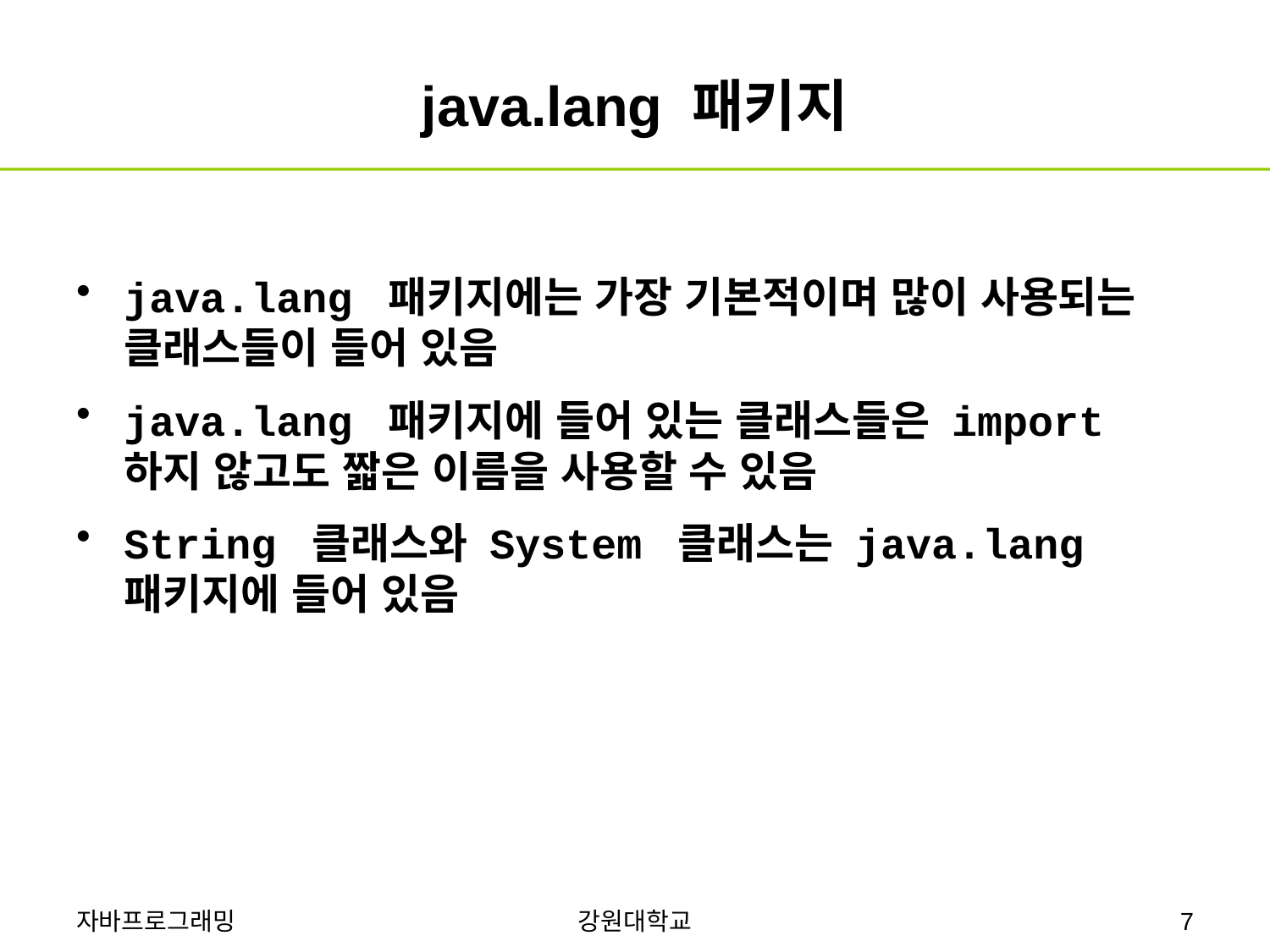

# java.lang 패키지

java.lang 패키지에는 가장 기본적이며 많이 사용되는 클래스들이 들어 있음
java.lang 패키지에 들어 있는 클래스들은 import 하지 않고도 짧은 이름을 사용할 수 있음
String 클래스와 System 클래스는 java.lang 패키지에 들어 있음
자바프로그래밍
강원대학교
7